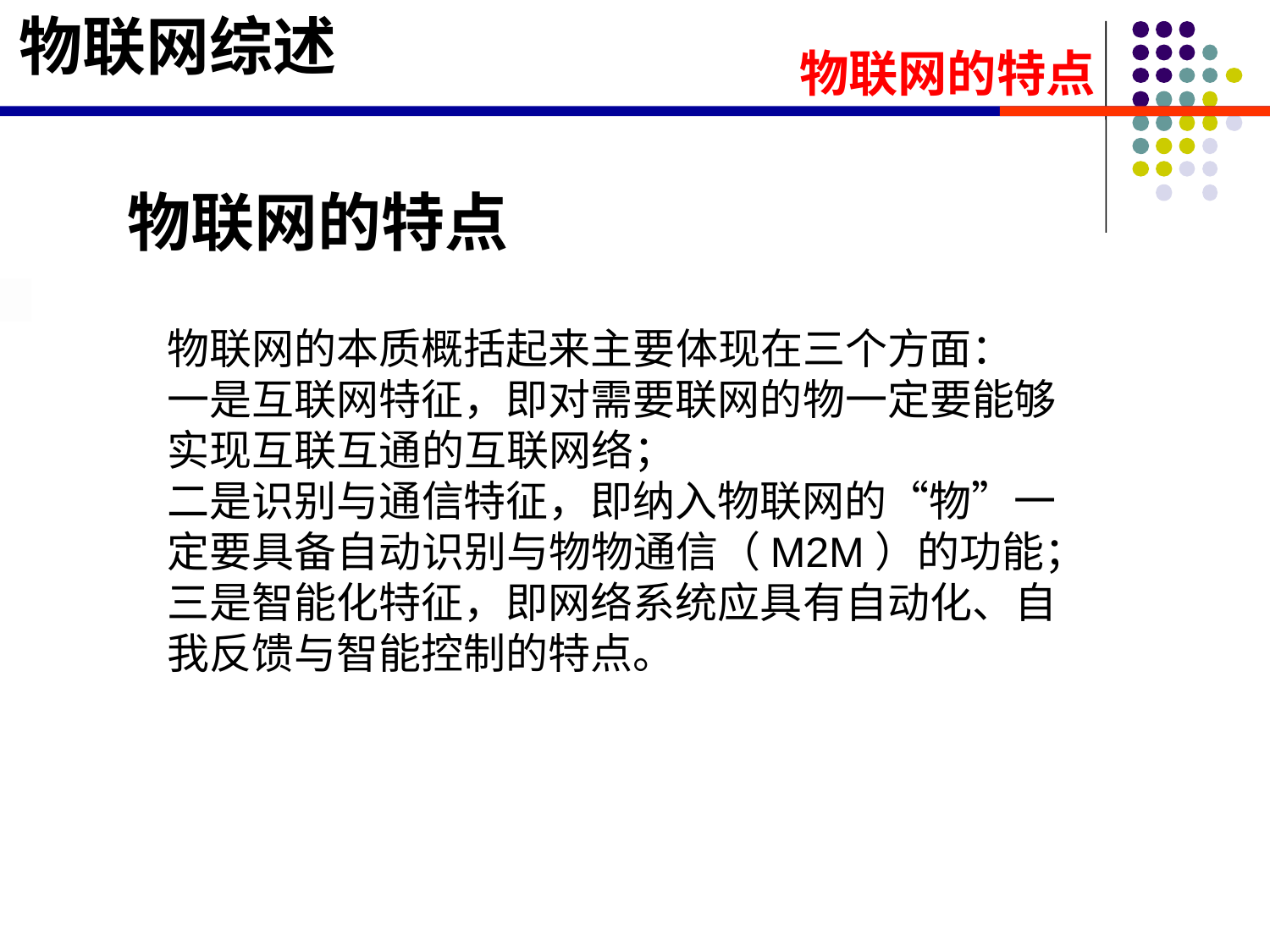

物联网综述
物联网的特点

物联网的特点

物联网的本质概括起来主要体现在三个方面：
一是互联网特征，即对需要联网的物一定要能够实现互联互通的互联网络；
二是识别与通信特征，即纳入物联网的“物”一定要具备自动识别与物物通信（M2M）的功能；
三是智能化特征，即网络系统应具有自动化、自我反馈与智能控制的特点。